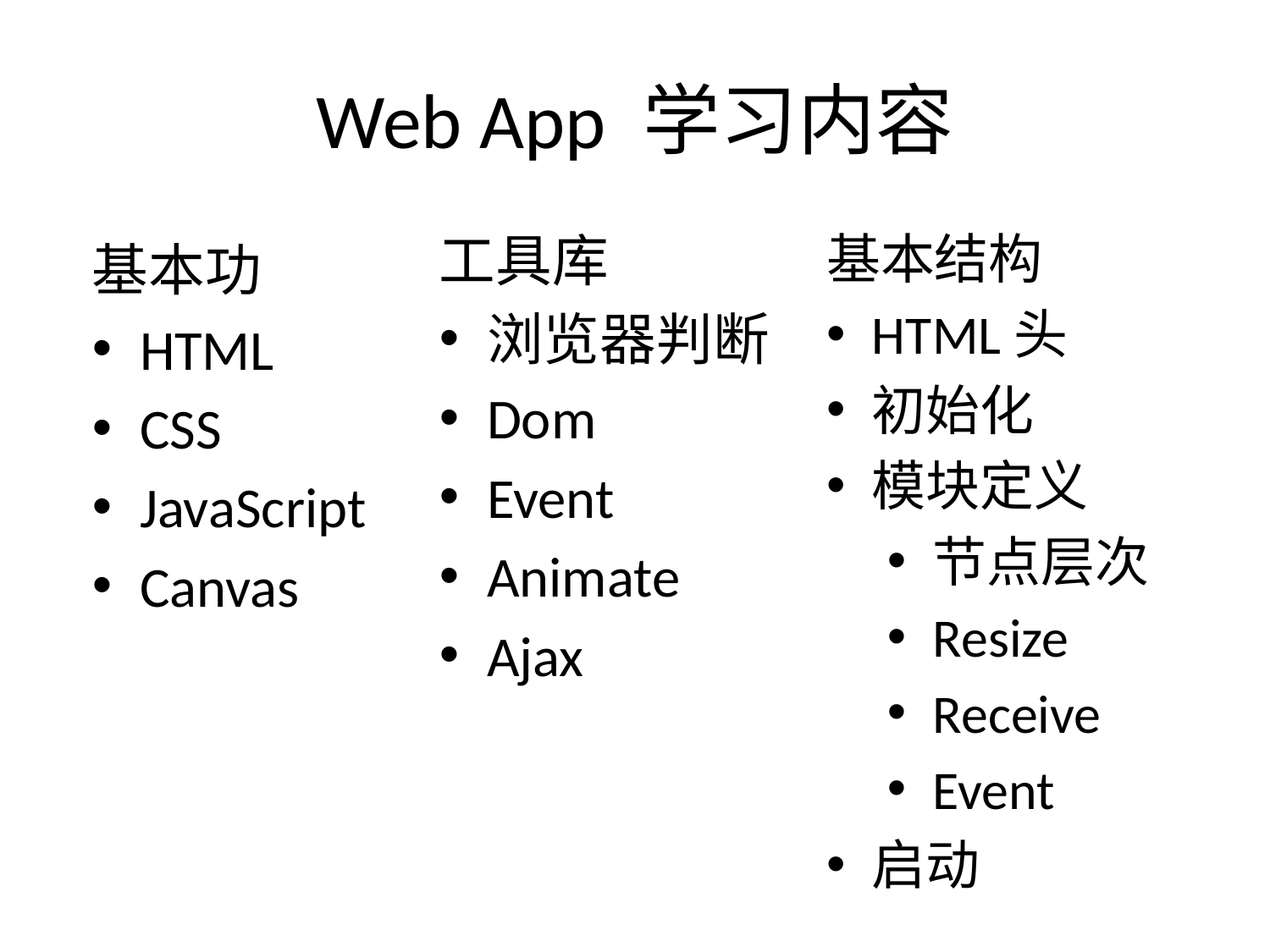

# Web App 学习内容
工具库
浏览器判断
Dom
Event
Animate
Ajax
基本结构
HTML头
初始化
模块定义
节点层次
Resize
Receive
Event
启动

基本功
HTML
CSS
JavaScript
Canvas